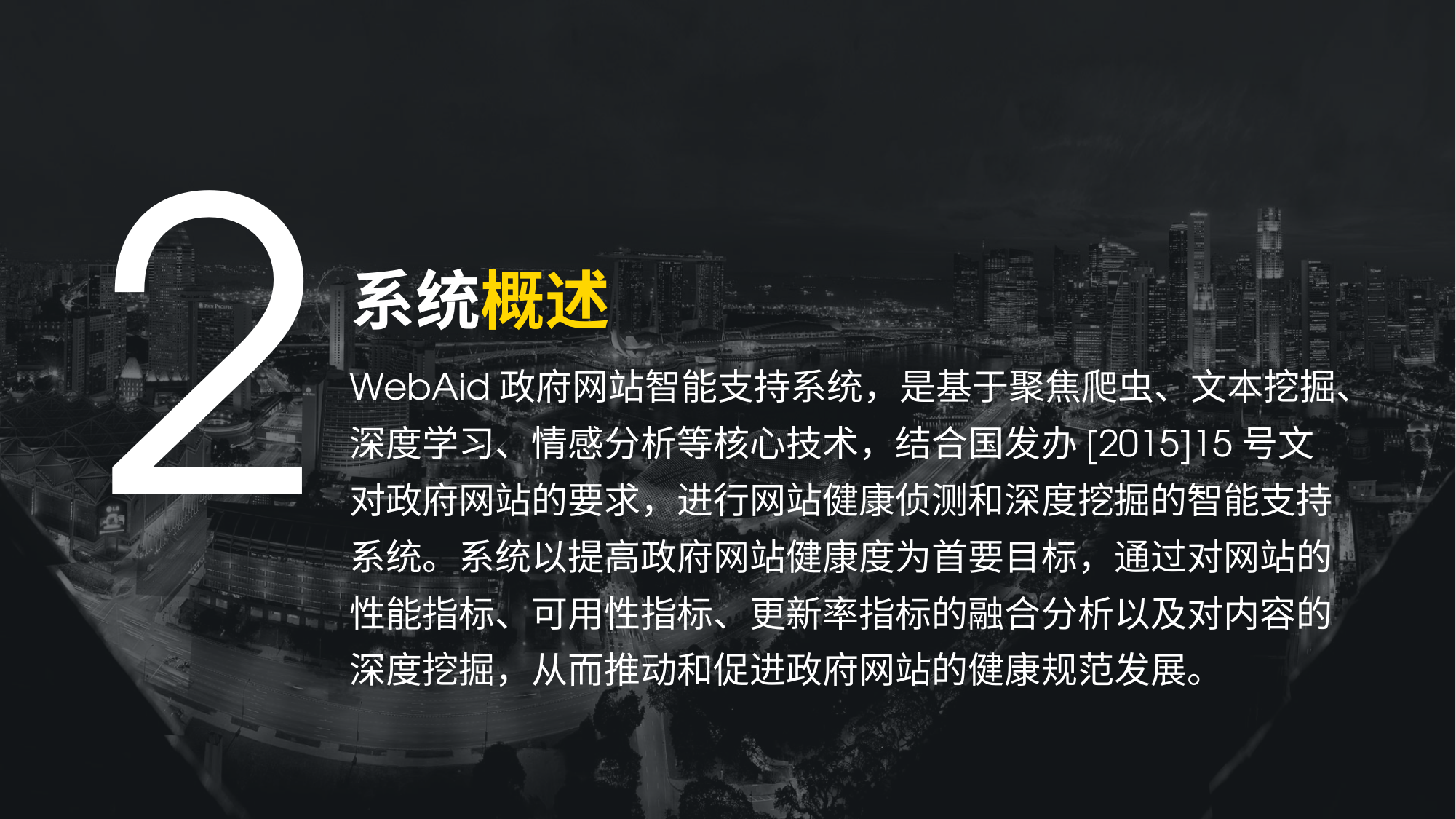

2
系统概述
WebAid政府网站智能支持系统，是基于聚焦爬虫、文本挖掘、深度学习、情感分析等核心技术，结合国发办[2015]15号文对政府网站的要求，进行网站健康侦测和深度挖掘的智能支持系统。系统以提高政府网站健康度为首要目标，通过对网站的性能指标、可用性指标、更新率指标的融合分析以及对内容的深度挖掘，从而推动和促进政府网站的健康规范发展。